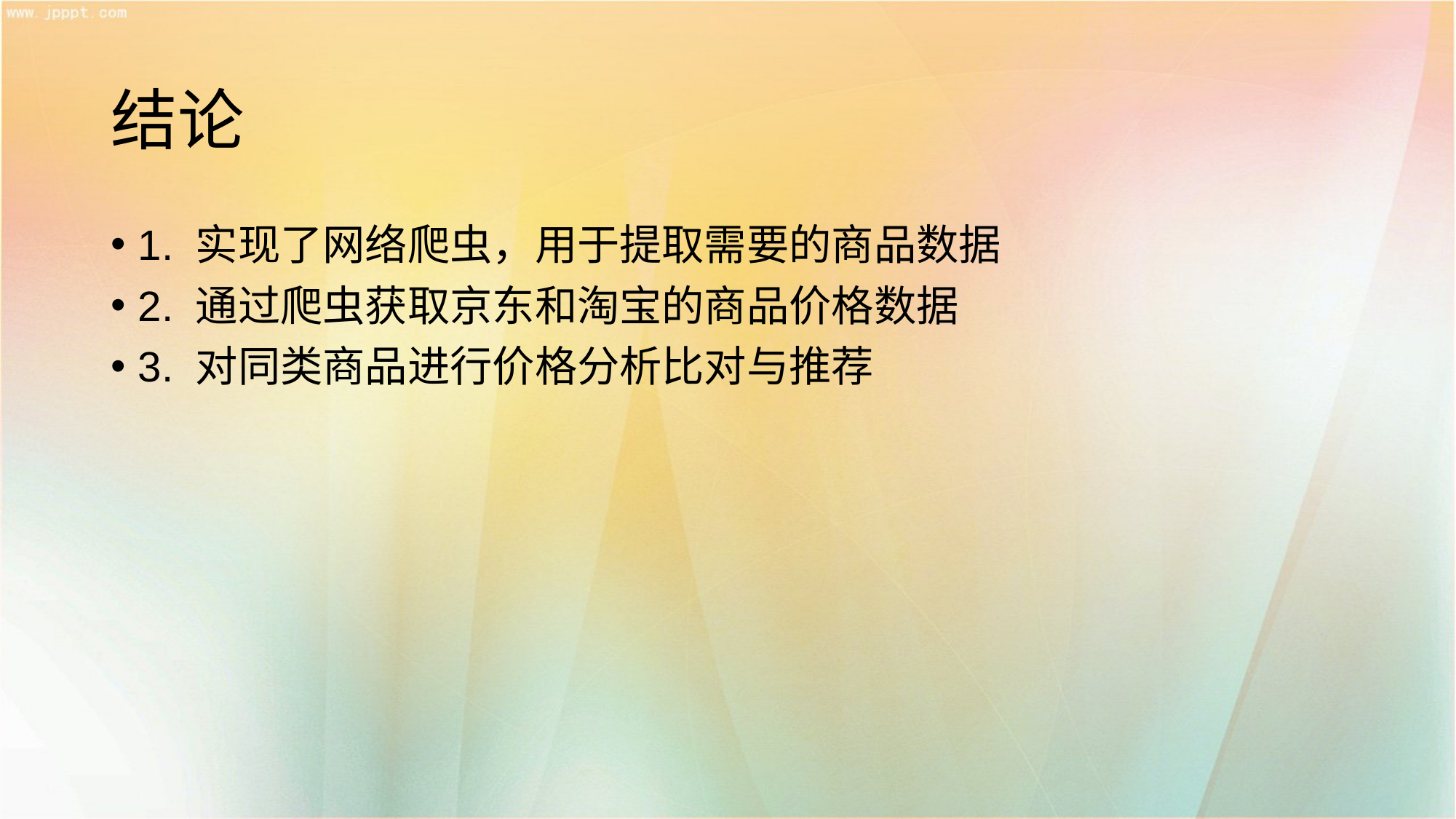

# 结论
1. 实现了网络爬虫，用于提取需要的商品数据
2. 通过爬虫获取京东和淘宝的商品价格数据
3. 对同类商品进行价格分析比对与推荐